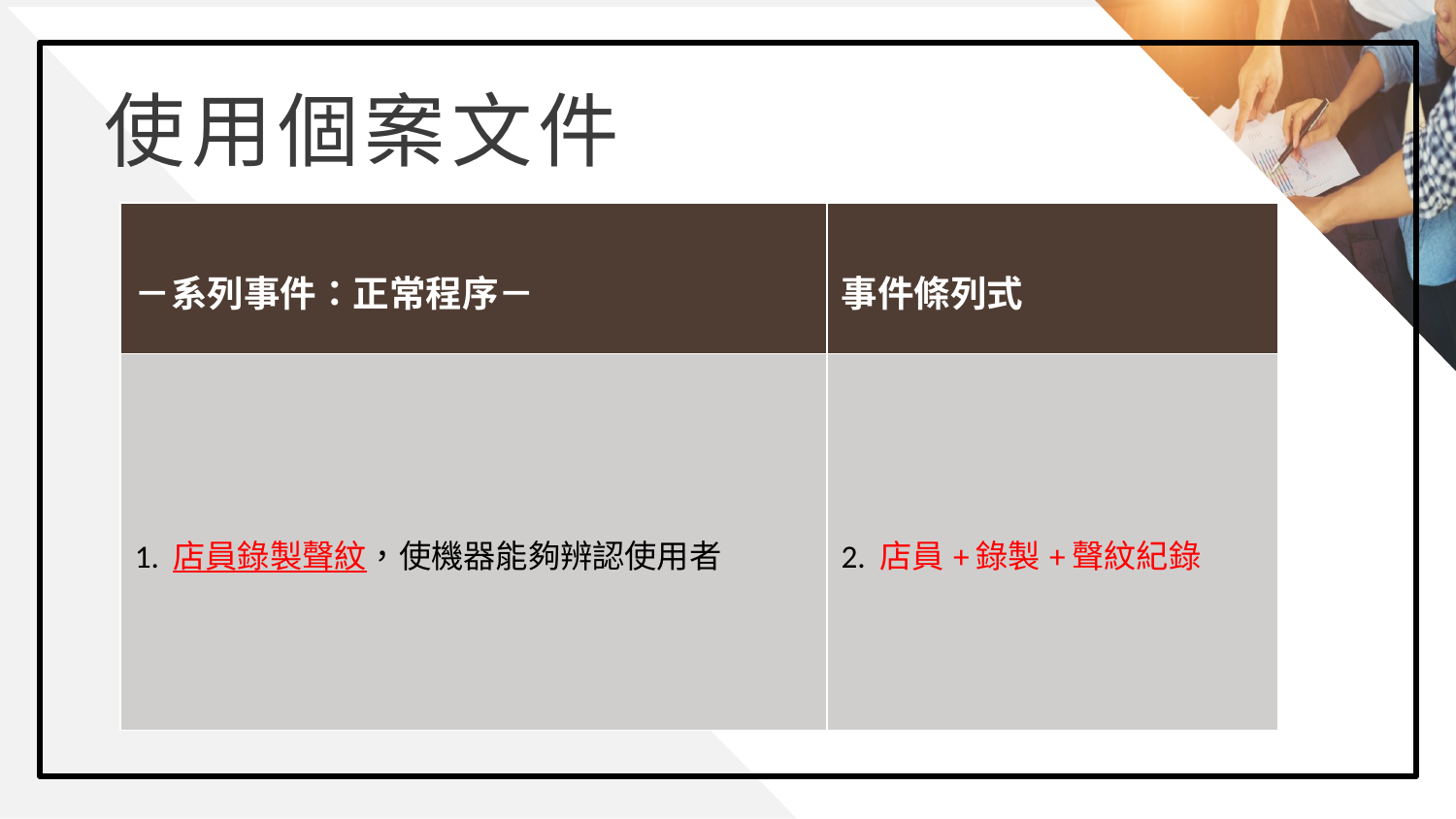

使用個案文件
| －系列事件：正常程序－ | 事件條列式 |
| --- | --- |
| 1. 店員錄製聲紋，使機器能夠辨認使用者 | 2. 店員+錄製+聲紋紀錄 |